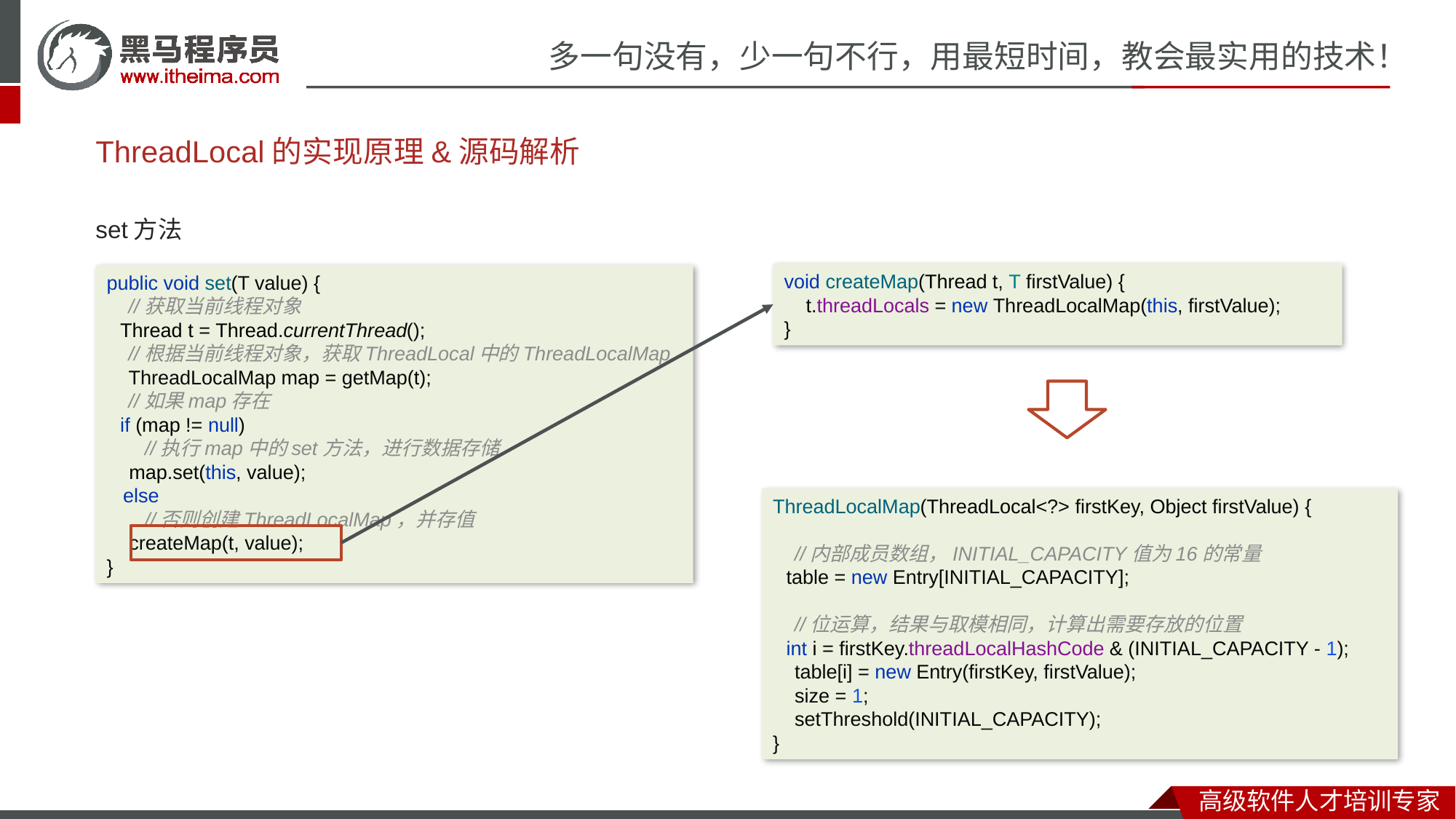

# ThreadLocal的实现原理&源码解析
set方法
public void set(T value) {
    //获取当前线程对象
  Thread t = Thread.currentThread();
    //根据当前线程对象，获取ThreadLocal中的ThreadLocalMap
    ThreadLocalMap map = getMap(t);
    //如果map存在
  if (map != null)
       //执行map中的set方法，进行数据存储
    map.set(this, value);
   else
       //否则创建ThreadLocalMap，并存值
    createMap(t, value);
}
void createMap(Thread t, T firstValue) {
    t.threadLocals = new ThreadLocalMap(this, firstValue);
}

ThreadLocalMap(ThreadLocal<?> firstKey, Object firstValue) {
    //内部成员数组，INITIAL_CAPACITY值为16的常量
  table = new Entry[INITIAL_CAPACITY];
    //位运算，结果与取模相同，计算出需要存放的位置
  int i = firstKey.threadLocalHashCode & (INITIAL_CAPACITY - 1);
    table[i] = new Entry(firstKey, firstValue);
    size = 1;
    setThreshold(INITIAL_CAPACITY);
}